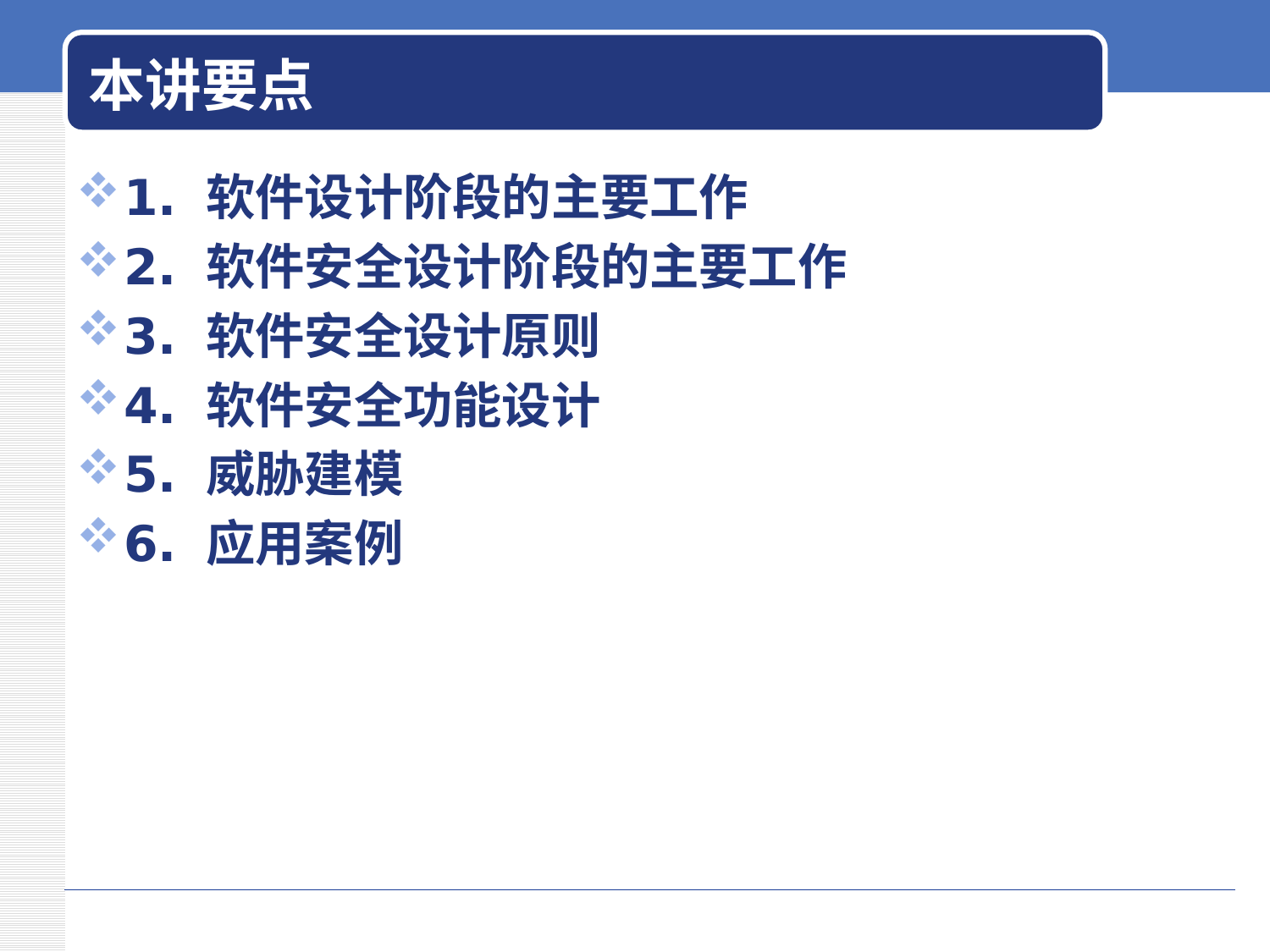

# 本讲要点
1. 软件设计阶段的主要工作
2. 软件安全设计阶段的主要工作
3. 软件安全设计原则
4. 软件安全功能设计
5. 威胁建模
6. 应用案例